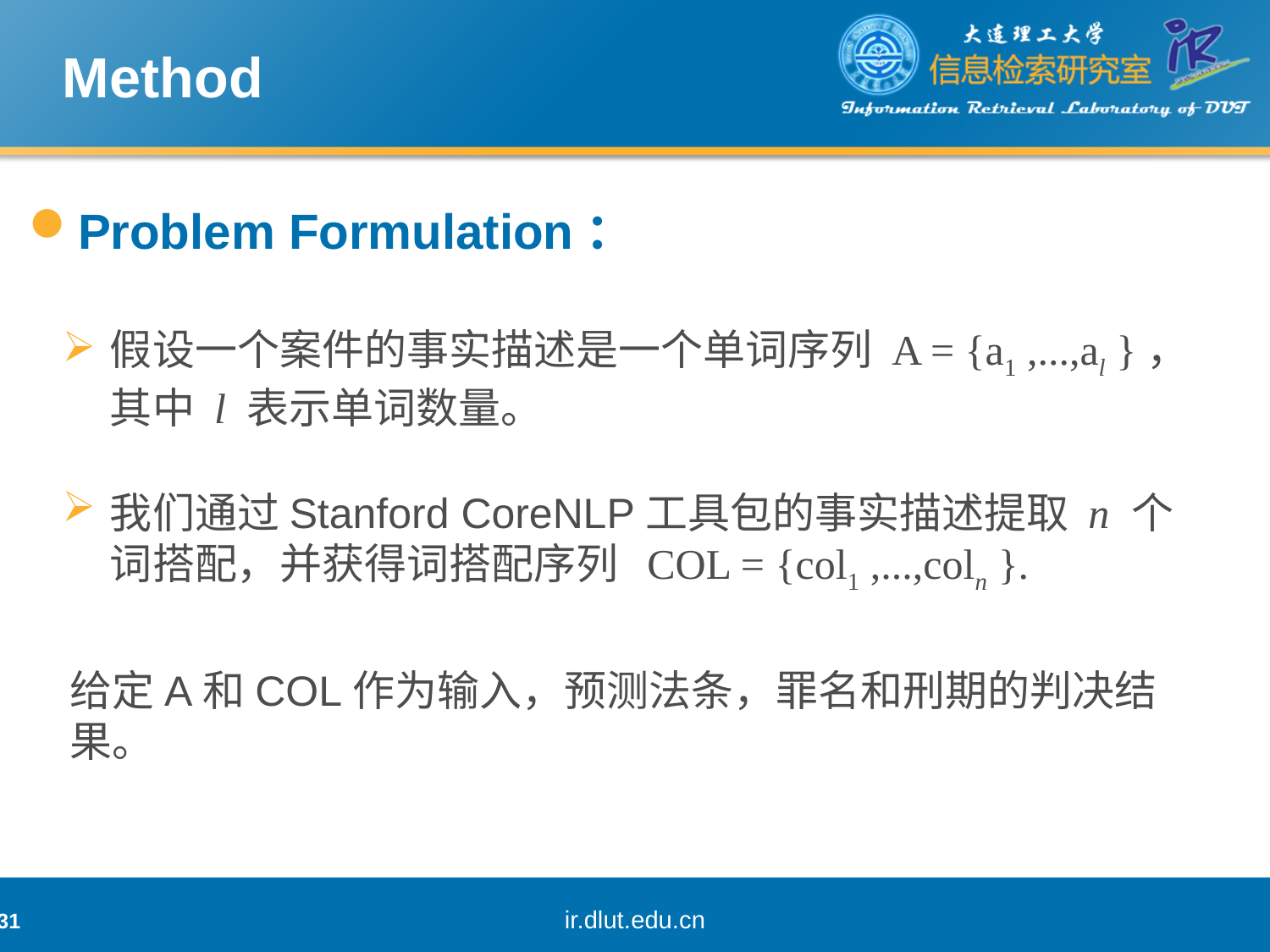

# Method
Problem Formulation：
假设一个案件的事实描述是一个单词序列 A = {a1 ,...,al }，其中 l 表示单词数量。
我们通过Stanford CoreNLP工具包的事实描述提取 n 个词搭配，并获得词搭配序列  COL = {col1 ,...,coln }.
给定A和COL作为输入，预测法条，罪名和刑期的判决结果。